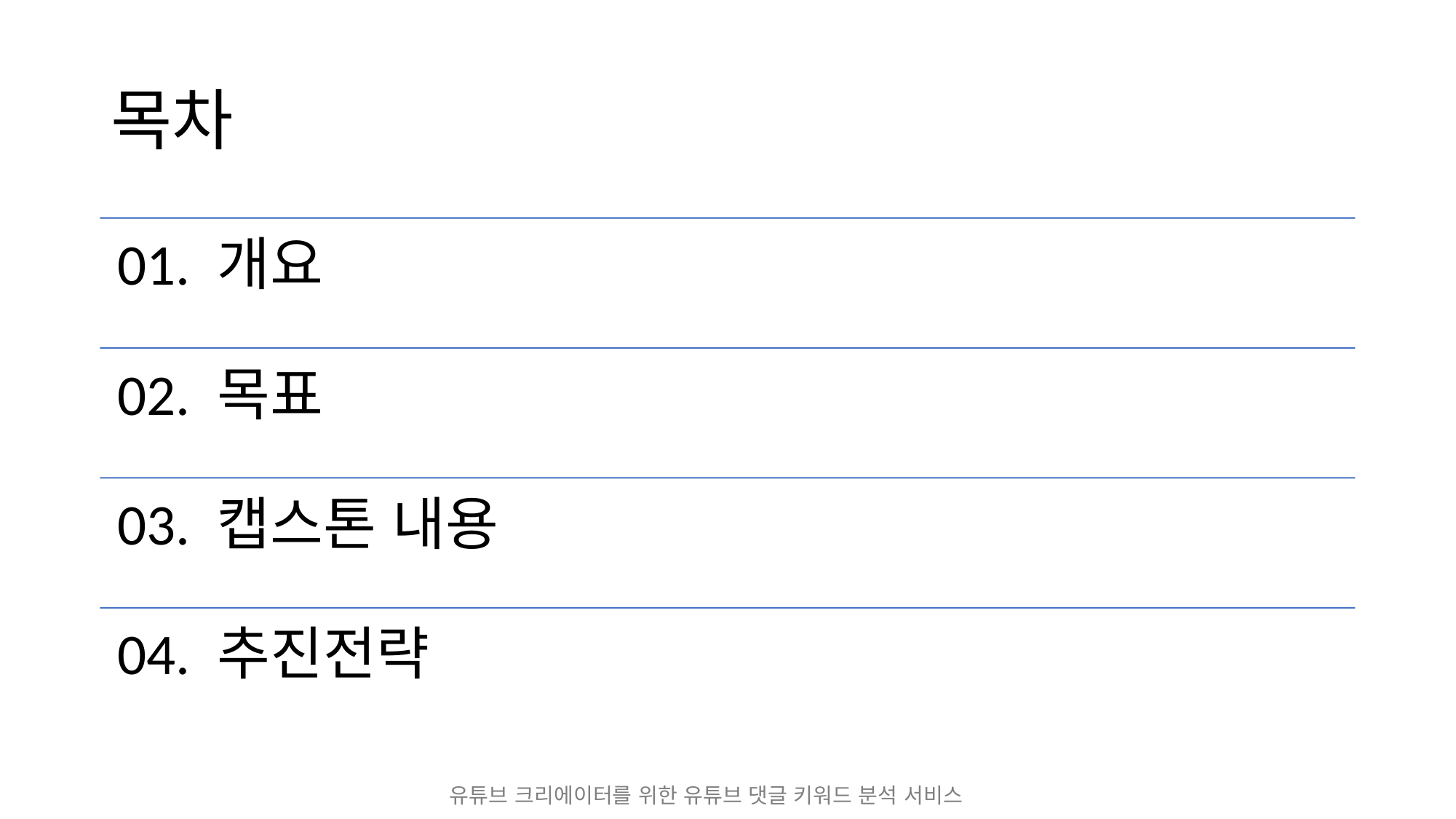

# 목차
01. 개요
02. 목표
03. 캡스톤 내용
04. 추진전략
유튜브 크리에이터를 위한 유튜브 댓글 키워드 분석 서비스